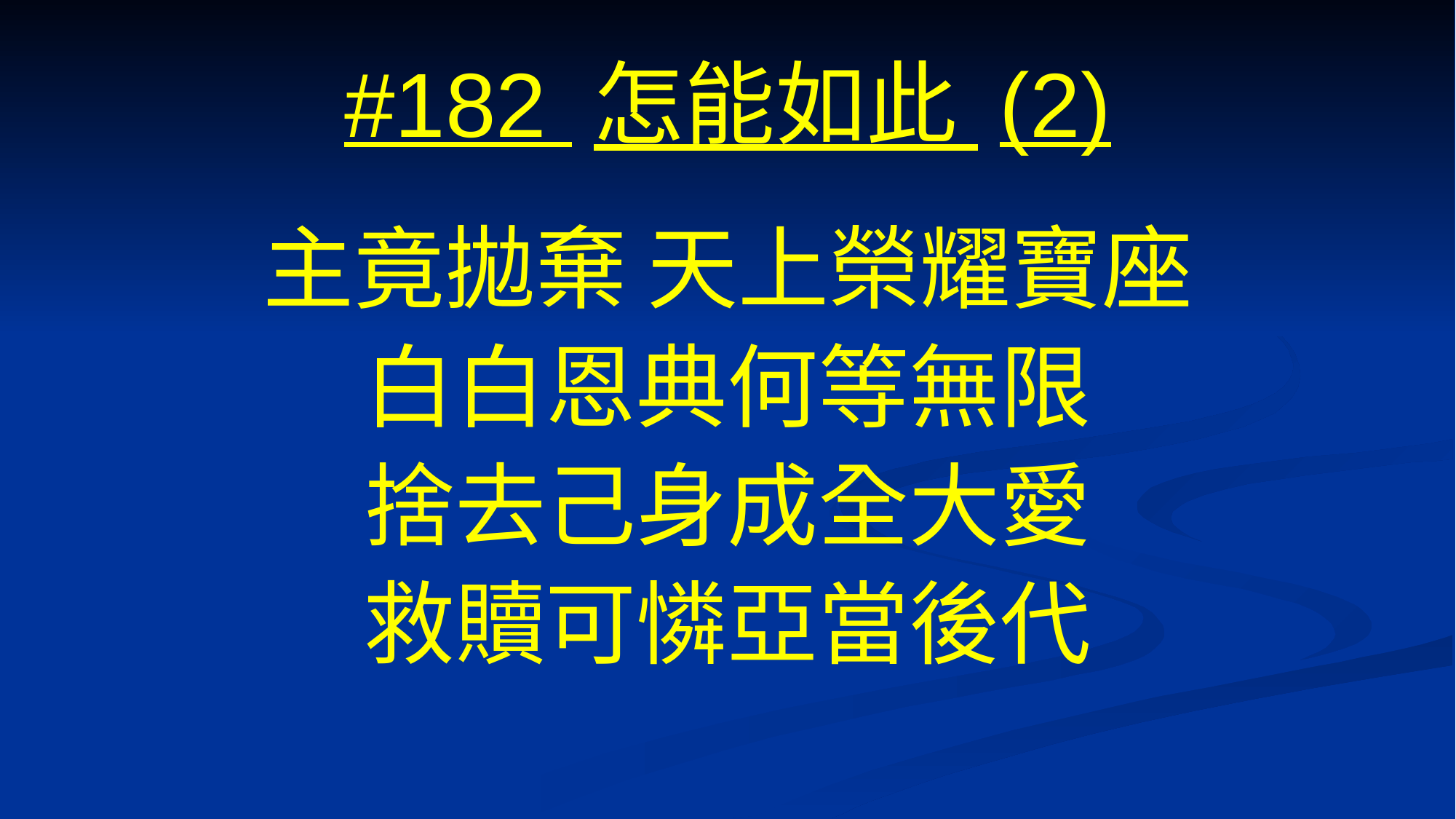

# #182 怎能如此 (2)
主竟拋棄 天上榮耀寶座
白白恩典何等無限
捨去己身成全大愛
救贖可憐亞當後代